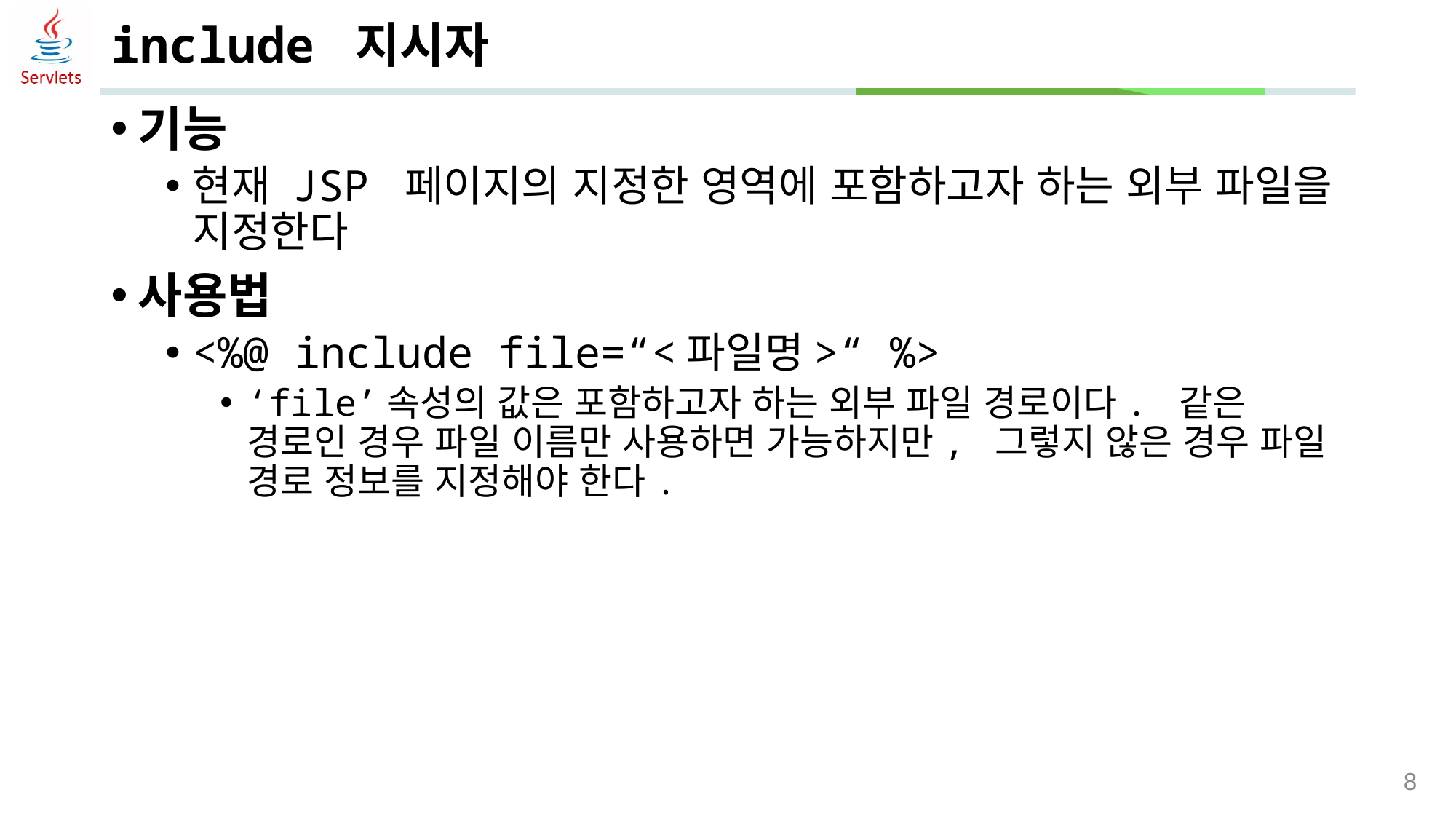

# include 지시자
기능
현재 JSP 페이지의 지정한 영역에 포함하고자 하는 외부 파일을 지정한다
사용법
<%@ include file=“<파일명>“ %>
‘file’속성의 값은 포함하고자 하는 외부 파일 경로이다. 같은 경로인 경우 파일 이름만 사용하면 가능하지만, 그렇지 않은 경우 파일 경로 정보를 지정해야 한다.

8